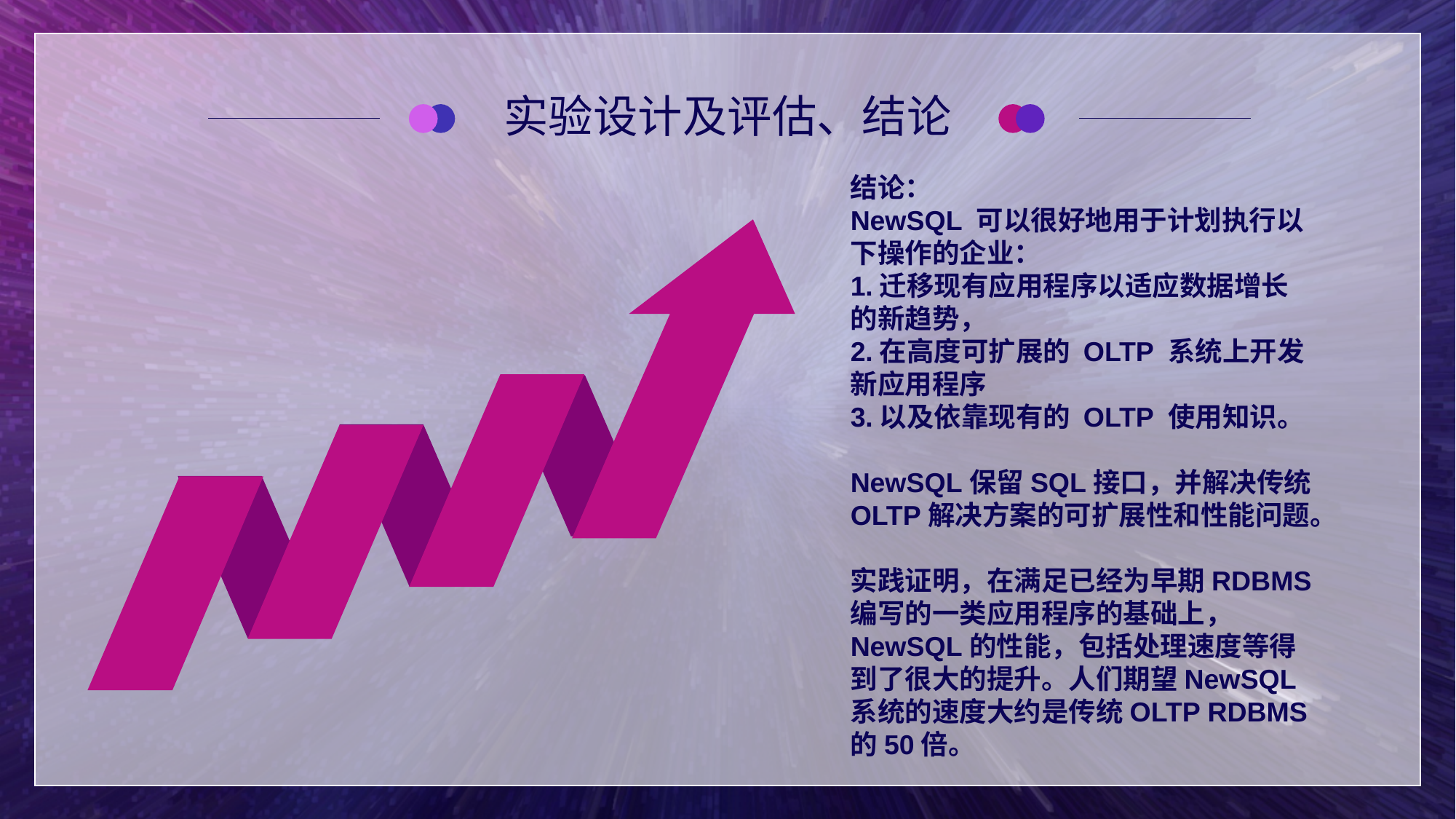

实验设计及评估、结论
结论：
NewSQL 可以很好地用于计划执行以下操作的企业：
1.迁移现有应用程序以适应数据增长的新趋势，
2.在高度可扩展的 OLTP 系统上开发新应用程序
3.以及依靠现有的 OLTP 使用知识。

NewSQL保留SQL接口，并解决传统OLTP解决方案的可扩展性和性能问题。

实践证明，在满足已经为早期RDBMS编写的一类应用程序的基础上， NewSQL的性能，包括处理速度等得到了很大的提升。人们期望NewSQL系统的速度大约是传统OLTP RDBMS的50倍。